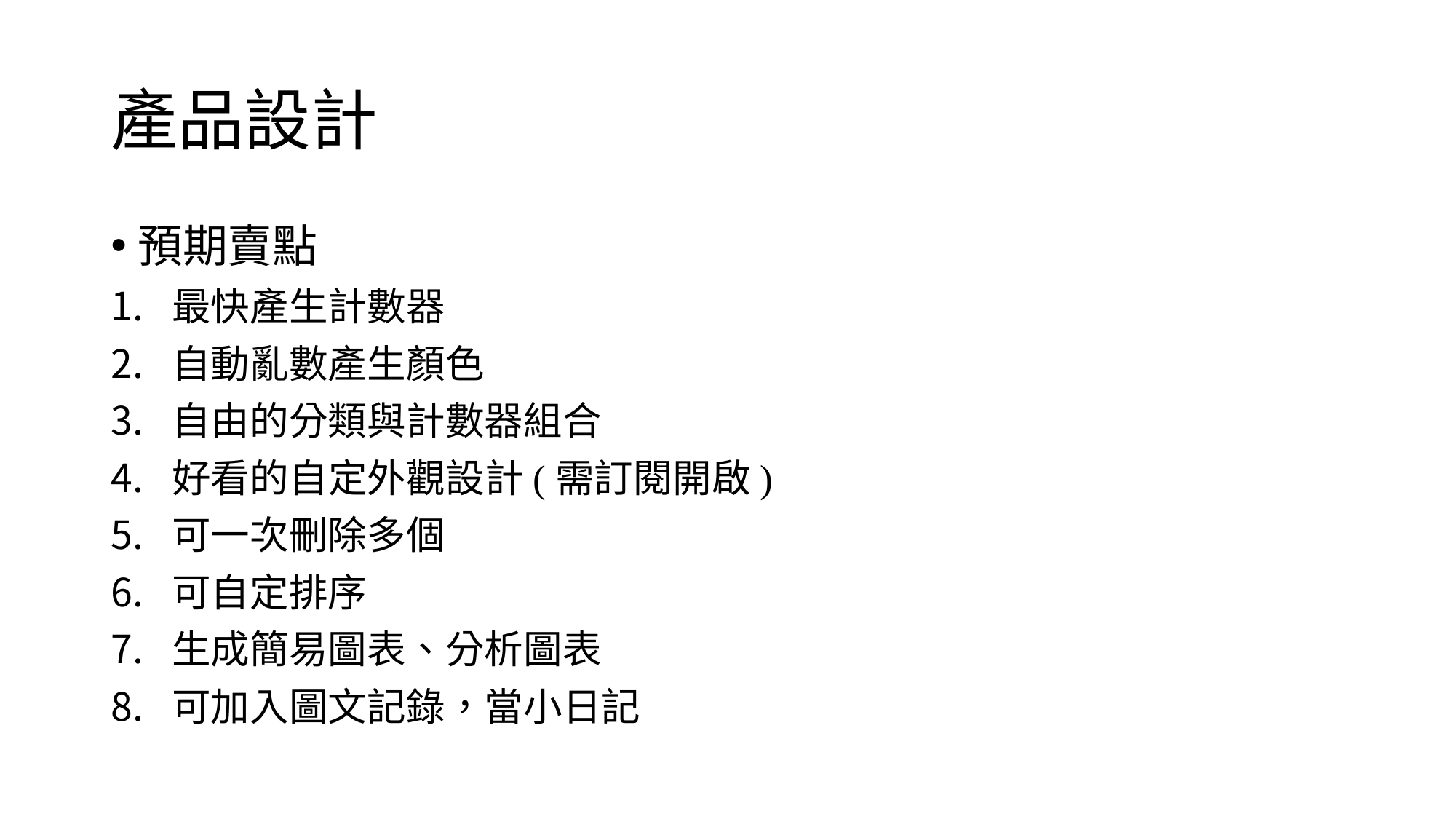

# 產品設計
預期賣點
最快產生計數器
自動亂數產生顏色
自由的分類與計數器組合
好看的自定外觀設計(需訂閱開啟)
可一次刪除多個
可自定排序
生成簡易圖表、分析圖表
可加入圖文記錄，當小日記